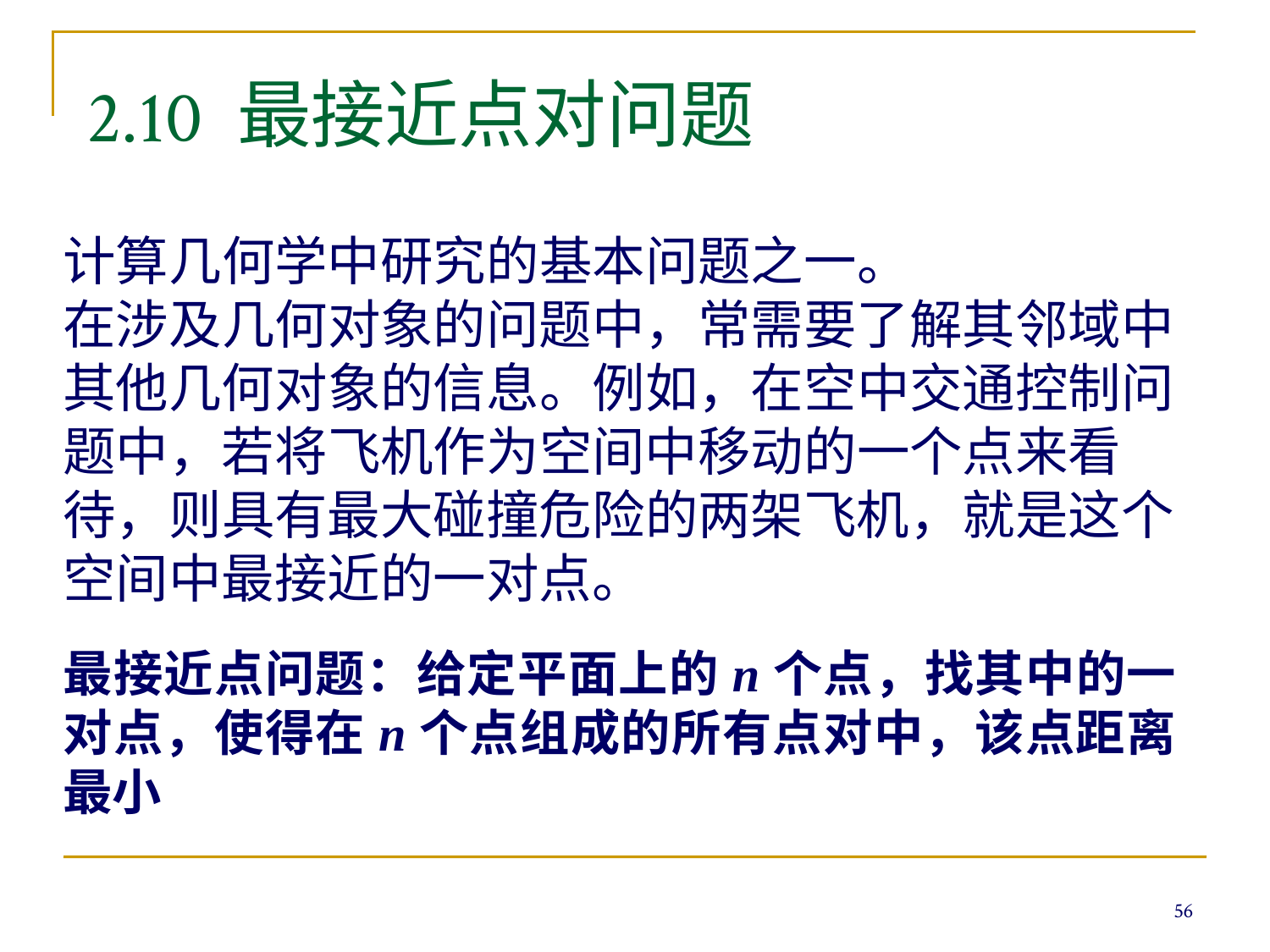

# 2.10 最接近点对问题
计算几何学中研究的基本问题之一。
在涉及几何对象的问题中，常需要了解其邻域中其他几何对象的信息。例如，在空中交通控制问题中，若将飞机作为空间中移动的一个点来看待，则具有最大碰撞危险的两架飞机，就是这个空间中最接近的一对点。
最接近点问题：给定平面上的n个点，找其中的一对点，使得在n个点组成的所有点对中，该点距离最小
56